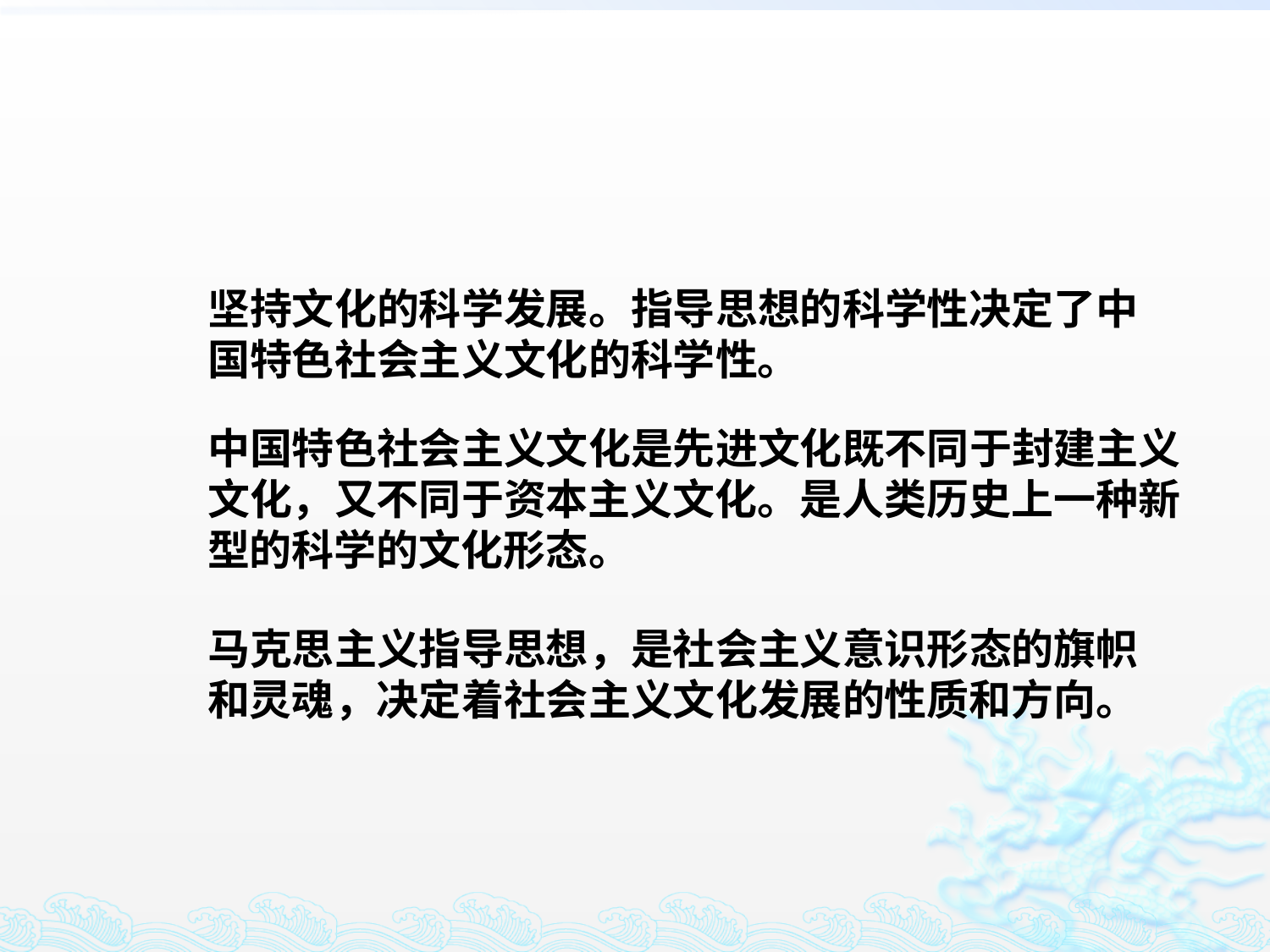

坚持文化的科学发展。指导思想的科学性决定了中国特色社会主义文化的科学性。
中国特色社会主义文化是先进文化既不同于封建主义文化，又不同于资本主义文化。是人类历史上一种新型的科学的文化形态。
马克思主义指导思想，是社会主义意识形态的旗帜和灵魂，决定着社会主义文化发展的性质和方向。